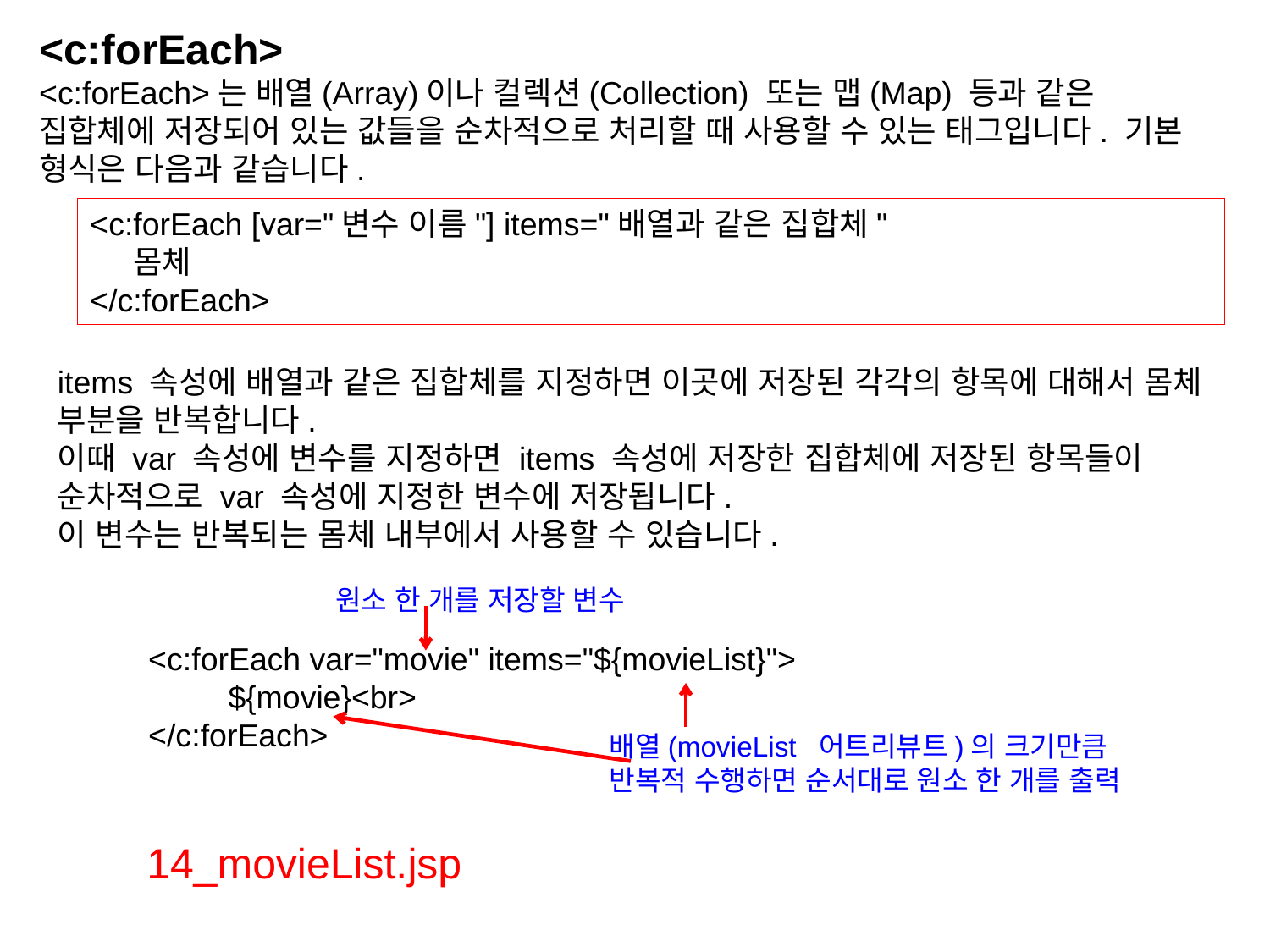

<c:forEach>
<c:forEach>는 배열(Array)이나 컬렉션(Collection) 또는 맵(Map) 등과 같은 집합체에 저장되어 있는 값들을 순차적으로 처리할 때 사용할 수 있는 태그입니다. 기본 형식은 다음과 같습니다.
<c:forEach [var="변수 이름"] items="배열과 같은 집합체"
    몸체
</c:forEach>
items 속성에 배열과 같은 집합체를 지정하면 이곳에 저장된 각각의 항목에 대해서 몸체 부분을 반복합니다.
이때 var 속성에 변수를 지정하면 items 속성에 저장한 집합체에 저장된 항목들이 순차적으로 var 속성에 지정한 변수에 저장됩니다.
이 변수는 반복되는 몸체 내부에서 사용할 수 있습니다.
원소 한 개를 저장할 변수
<c:forEach var="movie" items="${movieList}">
         ${movie}<br>
</c:forEach>
배열(movieList  어트리뷰트)의 크기만큼
반복적 수행하면 순서대로 원소 한 개를 출력
14_movieList.jsp